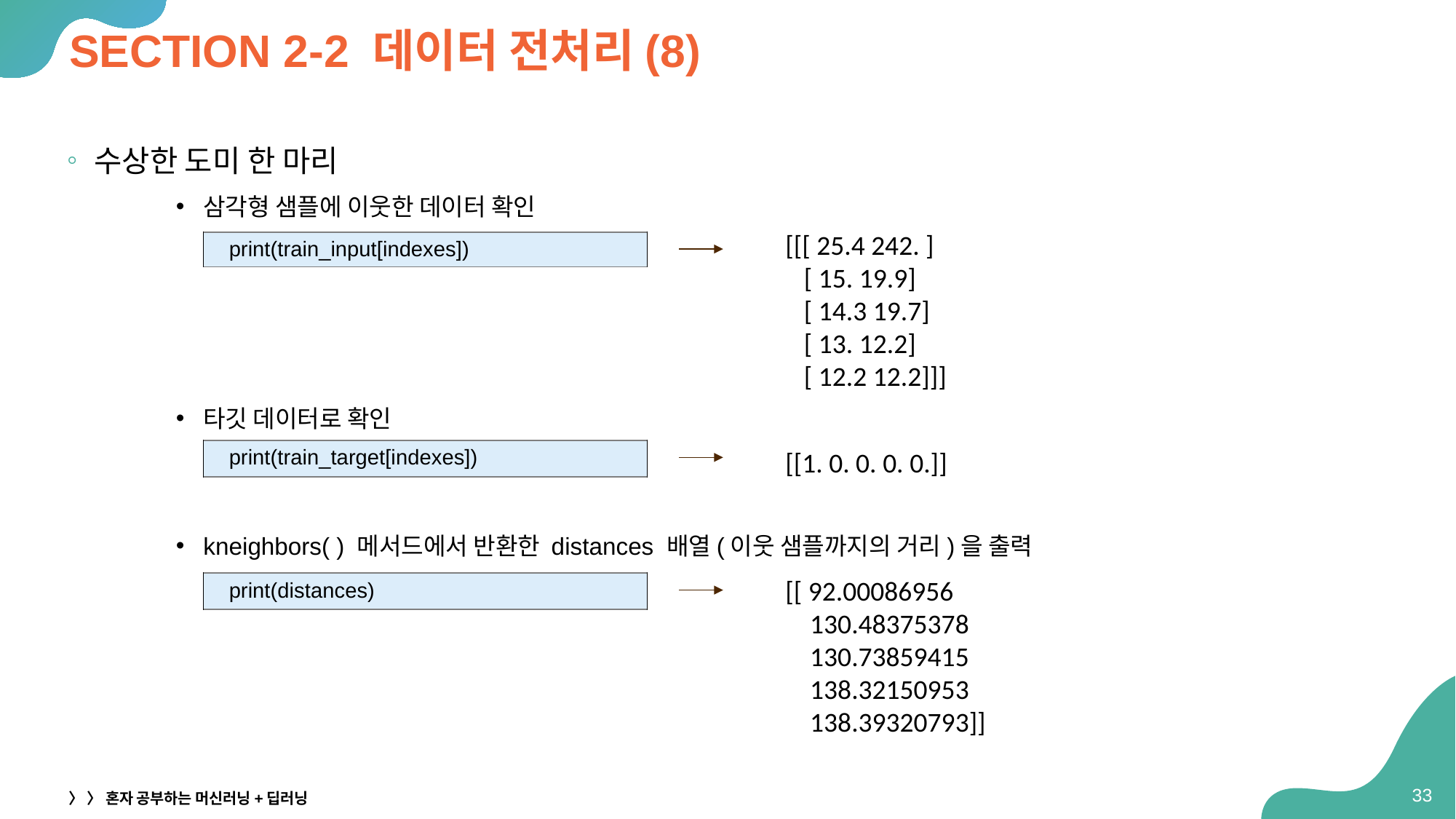

# SECTION 2-2 데이터 전처리(8)
수상한 도미 한 마리
삼각형 샘플에 이웃한 데이터 확인

타깃 데이터로 확인

kneighbors( ) 메서드에서 반환한 distances 배열(이웃 샘플까지의 거리)을 출력
[[[ 25.4 242. ]
   [ 15. 19.9]
   [ 14.3 19.7]
   [ 13. 12.2]
   [ 12.2 12.2]]]
| print(train\_input[indexes]) |
| --- |
| print(train\_target[indexes]) |
| --- |
[[1. 0. 0. 0. 0.]]
[[ 92.00086956
    130.48375378
    130.73859415
    138.32150953
    138.39320793]]
| print(distances) |
| --- |
33
〉 〉 혼자 공부하는 머신러닝+딥러닝